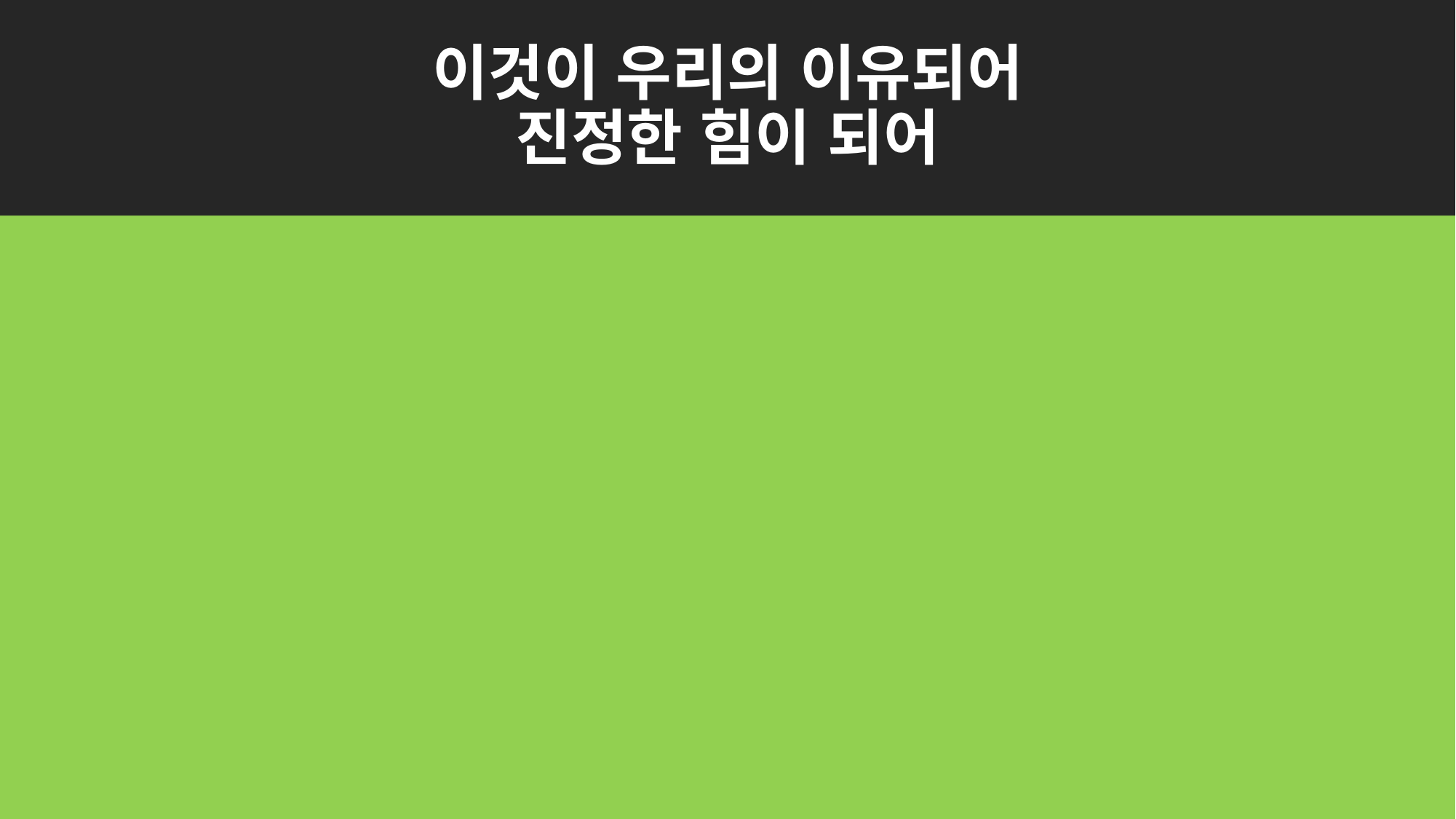

# 이것이 우리의 이유되어 진정한 힘이 되어